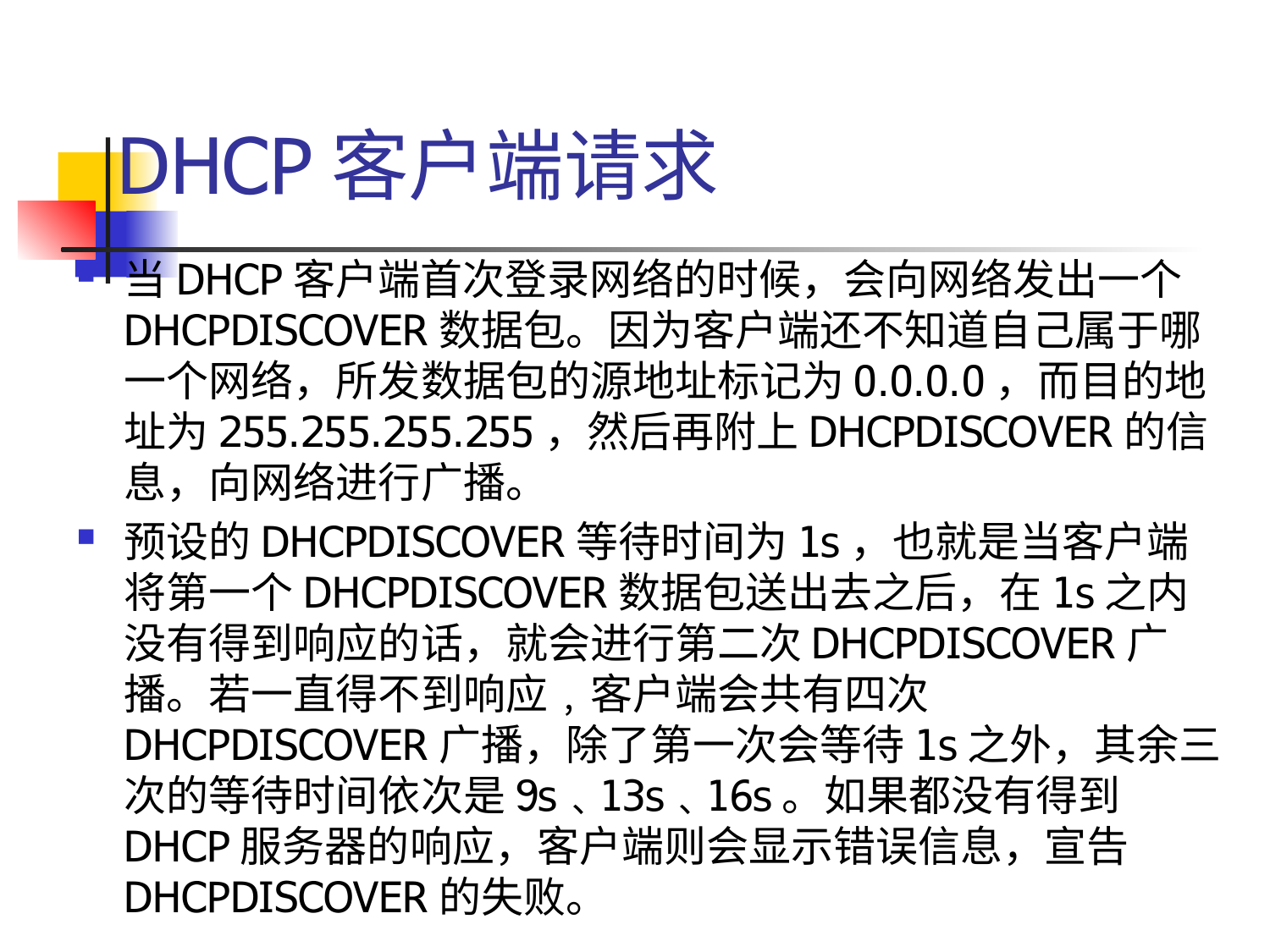

# DHCP客户端请求
当DHCP客户端首次登录网络的时候，会向网络发出一个DHCPDISCOVER数据包。因为客户端还不知道自己属于哪一个网络，所发数据包的源地址标记为0.0.0.0，而目的地址为255.255.255.255，然后再附上DHCPDISCOVER的信息，向网络进行广播。
预设的DHCPDISCOVER等待时间为1s，也就是当客户端将第一个DHCPDISCOVER数据包送出去之后，在1s之内没有得到响应的话，就会进行第二次DHCPDISCOVER广播。若一直得不到响应﹐客户端会共有四次DHCPDISCOVER广播，除了第一次会等待1s之外，其余三次的等待时间依次是9s﹑13s﹑16s。如果都没有得到DHCP服务器的响应，客户端则会显示错误信息，宣告DHCPDISCOVER的失败。